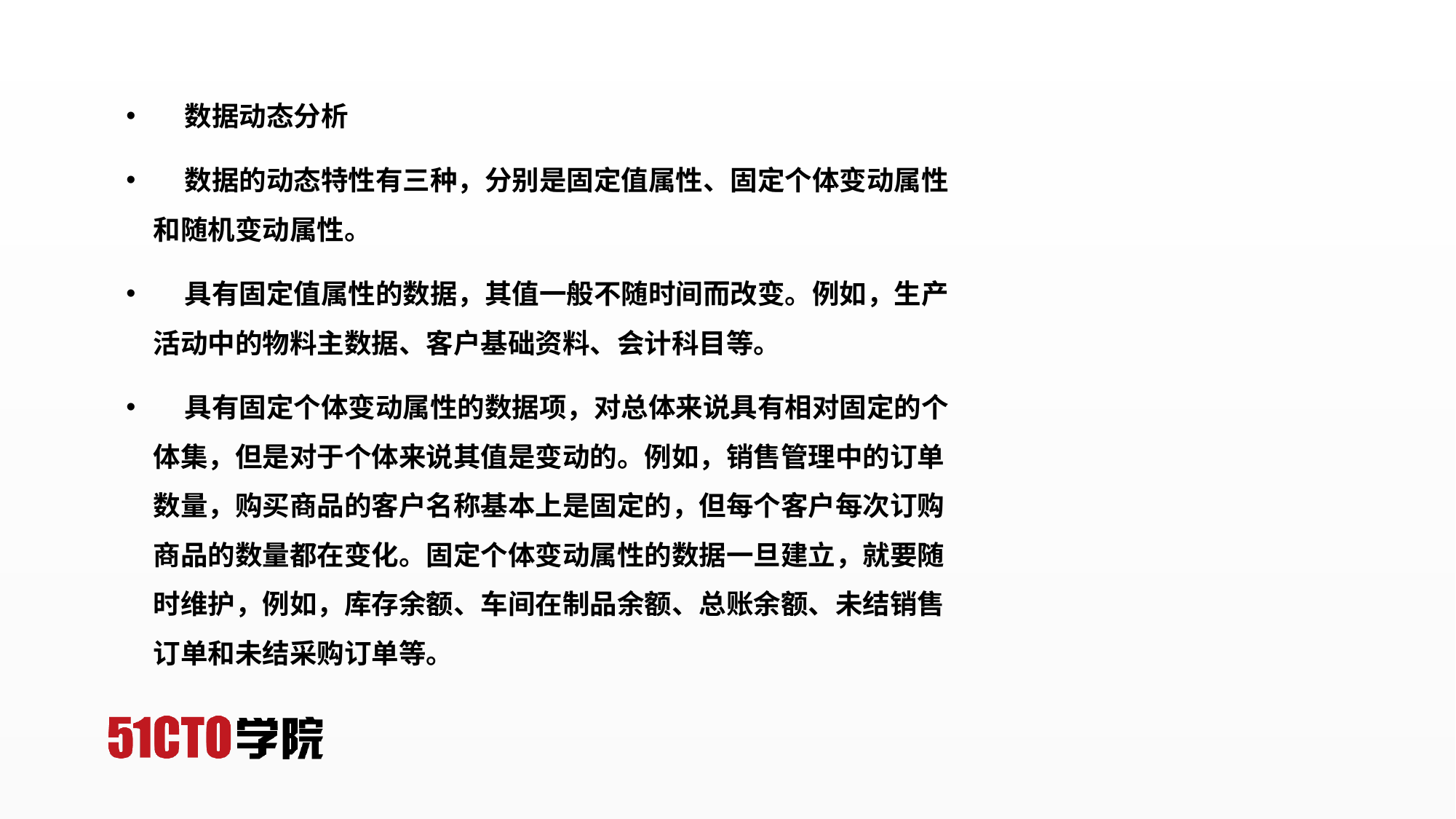

数据动态分析
    数据的动态特性有三种，分别是固定值属性、固定个体变动属性和随机变动属性。
    具有固定值属性的数据，其值一般不随时间而改变。例如，生产活动中的物料主数据、客户基础资料、会计科目等。
    具有固定个体变动属性的数据项，对总体来说具有相对固定的个体集，但是对于个体来说其值是变动的。例如，销售管理中的订单数量，购买商品的客户名称基本上是固定的，但每个客户每次订购商品的数量都在变化。固定个体变动属性的数据一旦建立，就要随时维护，例如，库存余额、车间在制品余额、总账余额、未结销售订单和未结采购订单等。